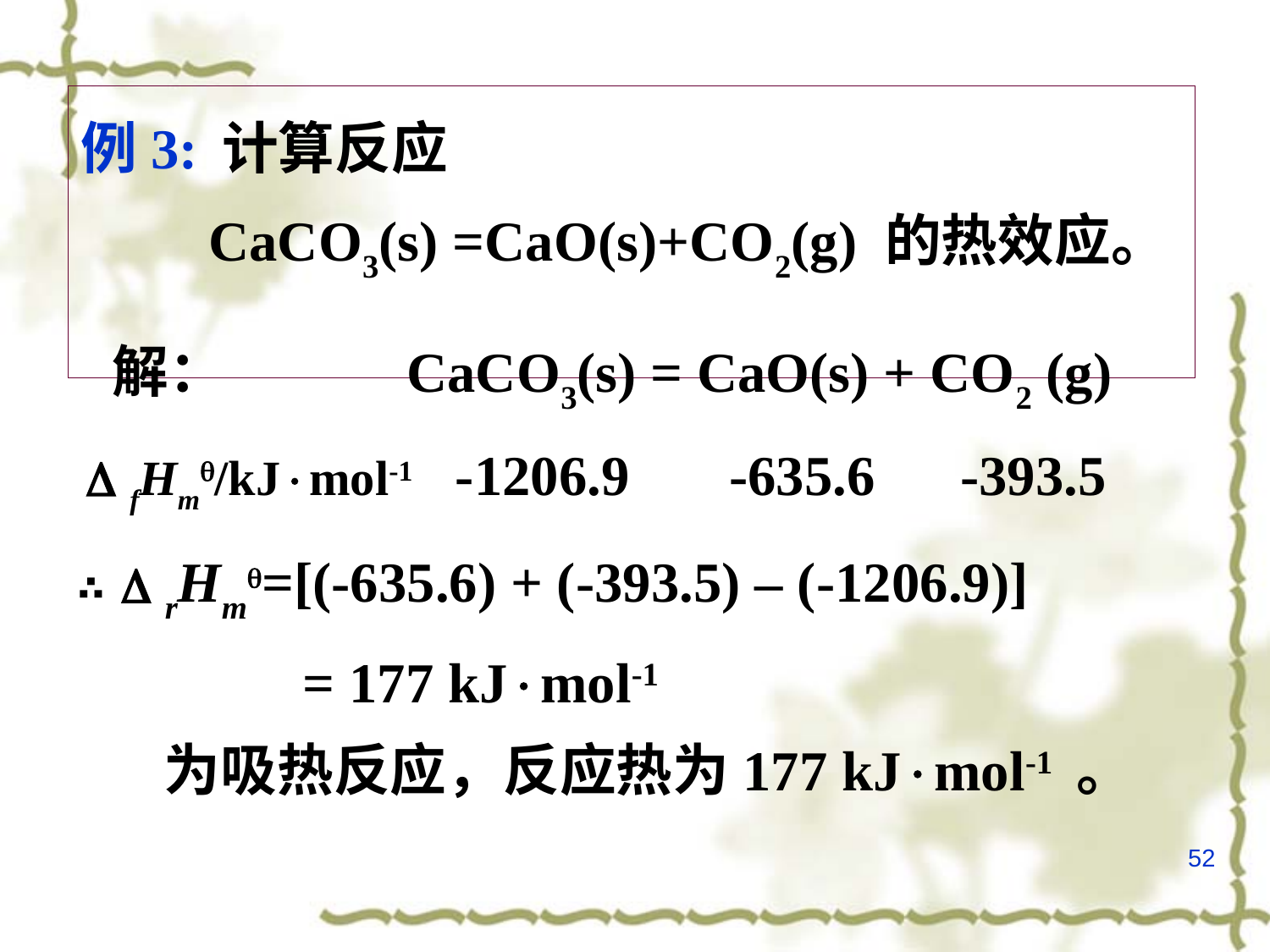

例3: 计算反应
         CaCO3(s) =CaO(s)+CO2(g) 的热效应。
 解：             CaCO3(s) = CaO(s) + CO2 (g)
Δ fHmθ/kJ⋅mol-1   -1206.9       -635.6      -393.5
  ∴ Δ rHmθ=[(-635.6) + (-393.5) – (-1206.9)]
                  = 177 kJ⋅mol-1
        为吸热反应，反应热为177 kJ⋅mol-1 。
52